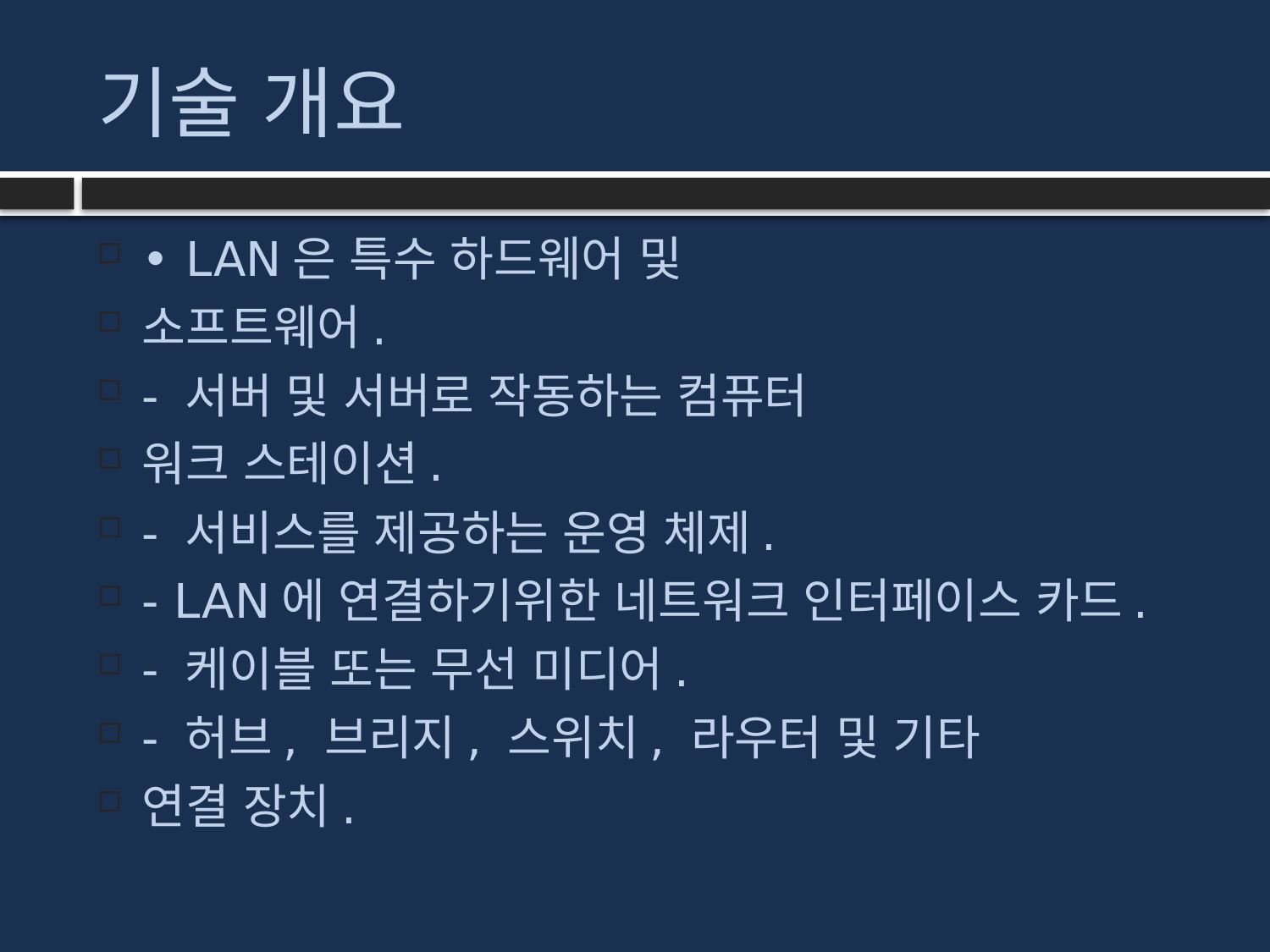

# 기술 개요
• LAN은 특수 하드웨어 및
소프트웨어.
- 서버 및 서버로 작동하는 컴퓨터
워크 스테이션.
- 서비스를 제공하는 운영 체제.
- LAN에 연결하기위한 네트워크 인터페이스 카드.
- 케이블 또는 무선 미디어.
- 허브, 브리지, 스위치, 라우터 및 기타
연결 장치.